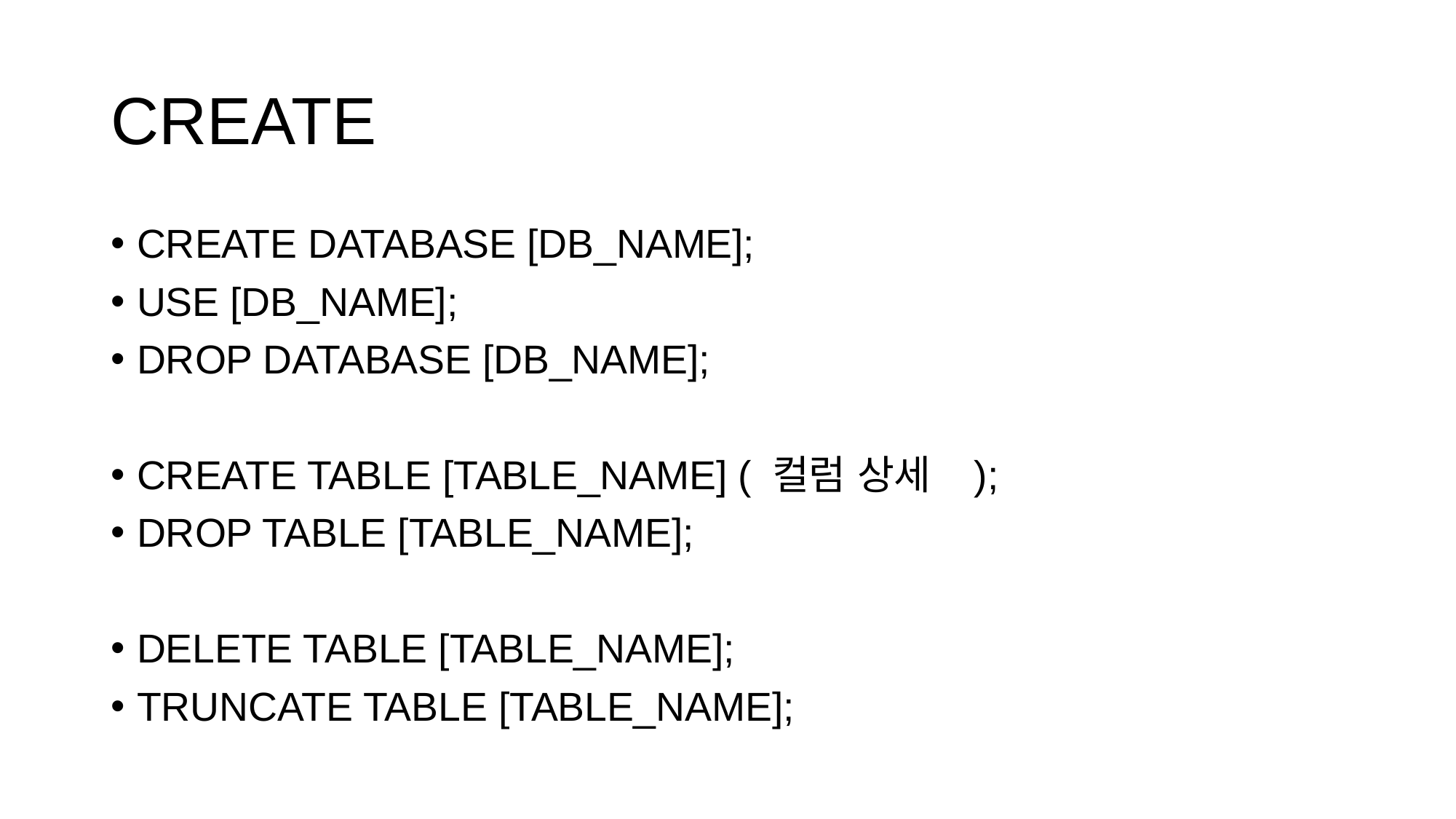

# CREATE
CREATE DATABASE [DB_NAME];
USE [DB_NAME];
DROP DATABASE [DB_NAME];

CREATE TABLE [TABLE_NAME] ( 컬럼 상세   );
DROP TABLE [TABLE_NAME];

DELETE TABLE [TABLE_NAME];
TRUNCATE TABLE [TABLE_NAME];